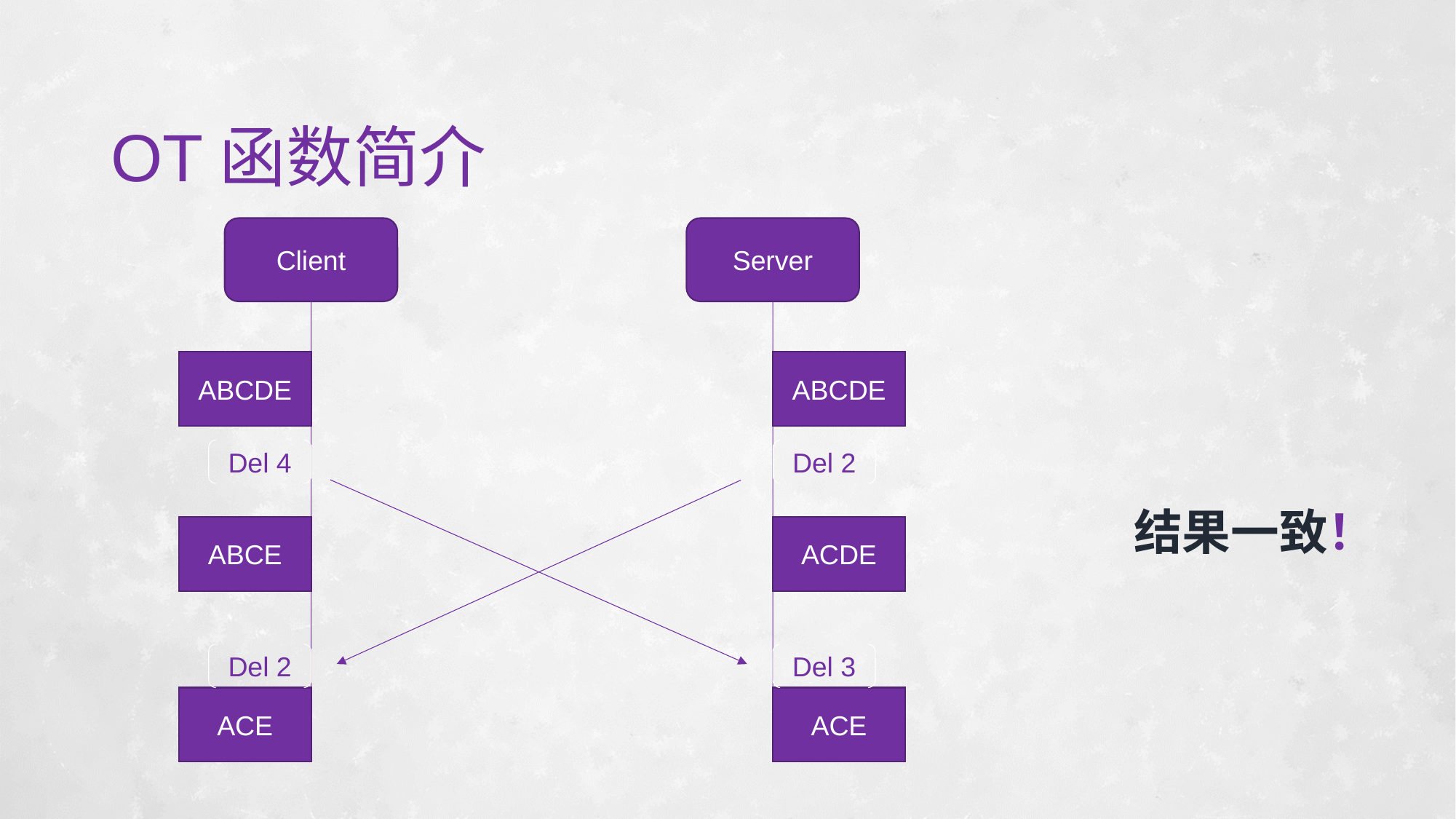

# OT函数简介

Client
Server
ABCDE
ABCDE
Del 4
Del 2
结果一致！
ABCE
ACDE
Del 2
Del 3
ACE
ACE